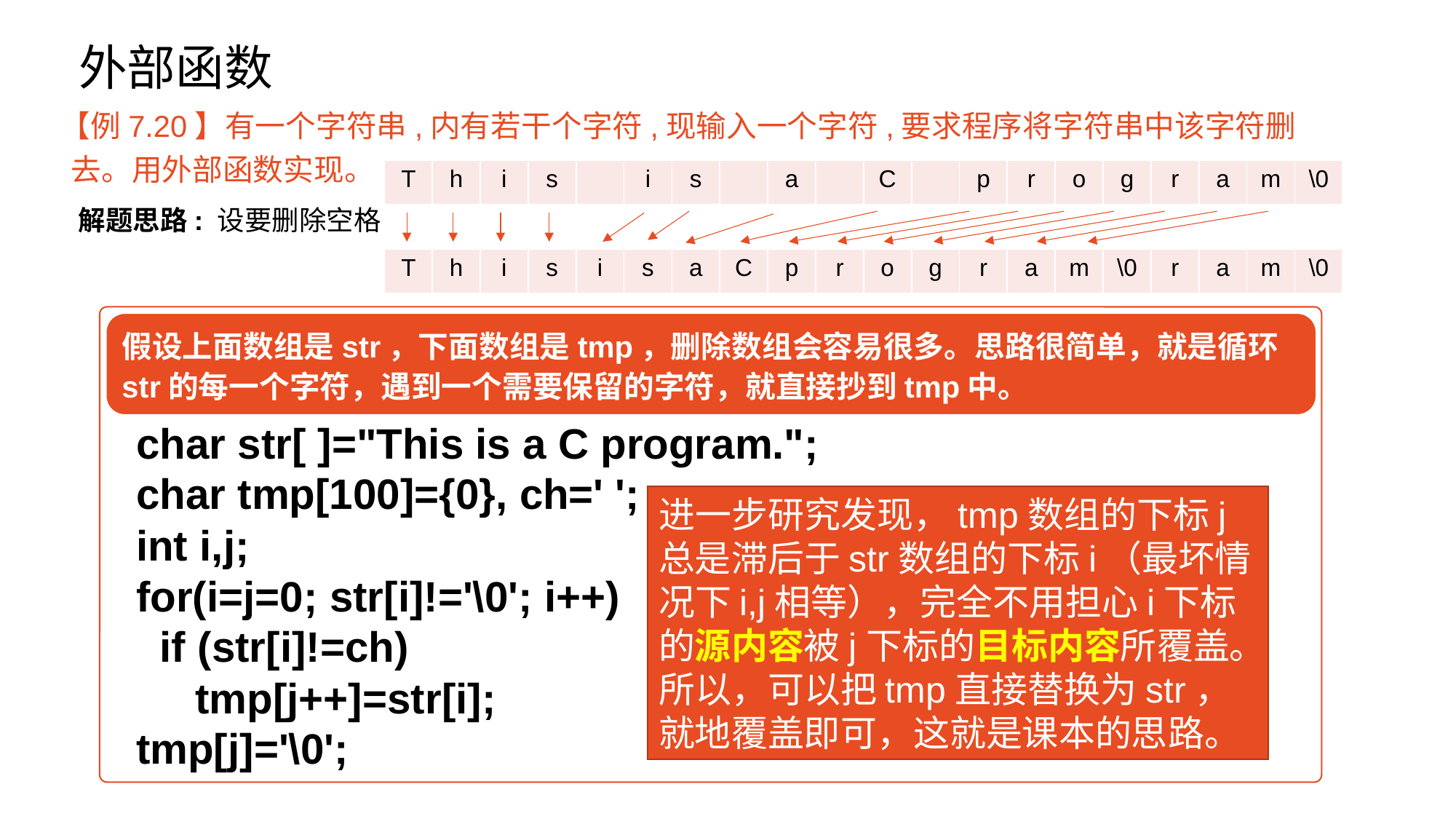

# 外部函数
【例7.20】有一个字符串,内有若干个字符,现输入一个字符,要求程序将字符串中该字符删去。用外部函数实现。
| T | h | i | s |  | i | s |  | a |  | C |  | p | r | o | g | r | a | m | \0 |
| --- | --- | --- | --- | --- | --- | --- | --- | --- | --- | --- | --- | --- | --- | --- | --- | --- | --- | --- | --- |
|  |  |  |  |  |  |  |  |  |  |  |  |  |  |  |  |  |  |  |  |
| T | h | i | s | i | s | a | C | p | r | o | g | r | a | m | \0 | r | a | m | \0 |
解题思路: 设要删除空格

  char str[ ]="This is a C program.";
  char tmp[100]={0}, ch=' ';
  int i,j;
  for(i=j=0; str[i]!='\0'; i++)
    if (str[i]!=ch)
       tmp[j++]=str[i];
  tmp[j]='\0';
假设上面数组是str，下面数组是tmp，删除数组会容易很多。思路很简单，就是循环str的每一个字符，遇到一个需要保留的字符，就直接抄到tmp中。
进一步研究发现，tmp数组的下标j总是滞后于str数组的下标i（最坏情况下i,j相等），完全不用担心i下标的源内容被j下标的目标内容所覆盖。所以，可以把tmp直接替换为str，就地覆盖即可，这就是课本的思路。